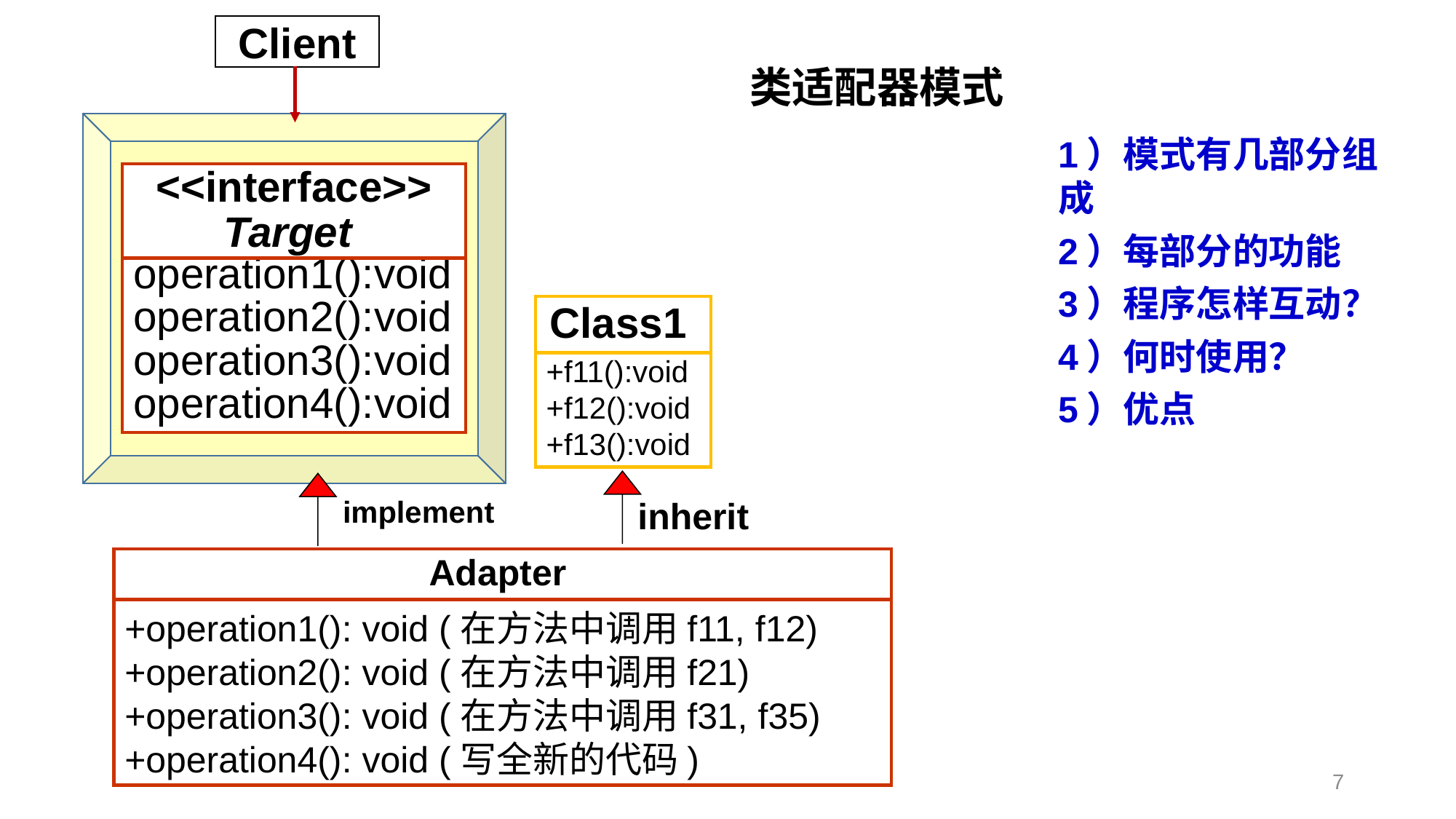

Client
类适配器模式

1）模式有几部分组成
2）每部分的功能
3）程序怎样互动？
4）何时使用？
5）优点
<<interface>>
Target
operation1():void
operation2():void
operation3():void
operation4():void
Class1
+f11():void
+f12():void
+f13():void

implement
inherit
Adapter
+operation1(): void (在方法中调用f11, f12)
+operation2(): void (在方法中调用f21)
+operation3(): void (在方法中调用f31, f35)
+operation4(): void (写全新的代码)
7